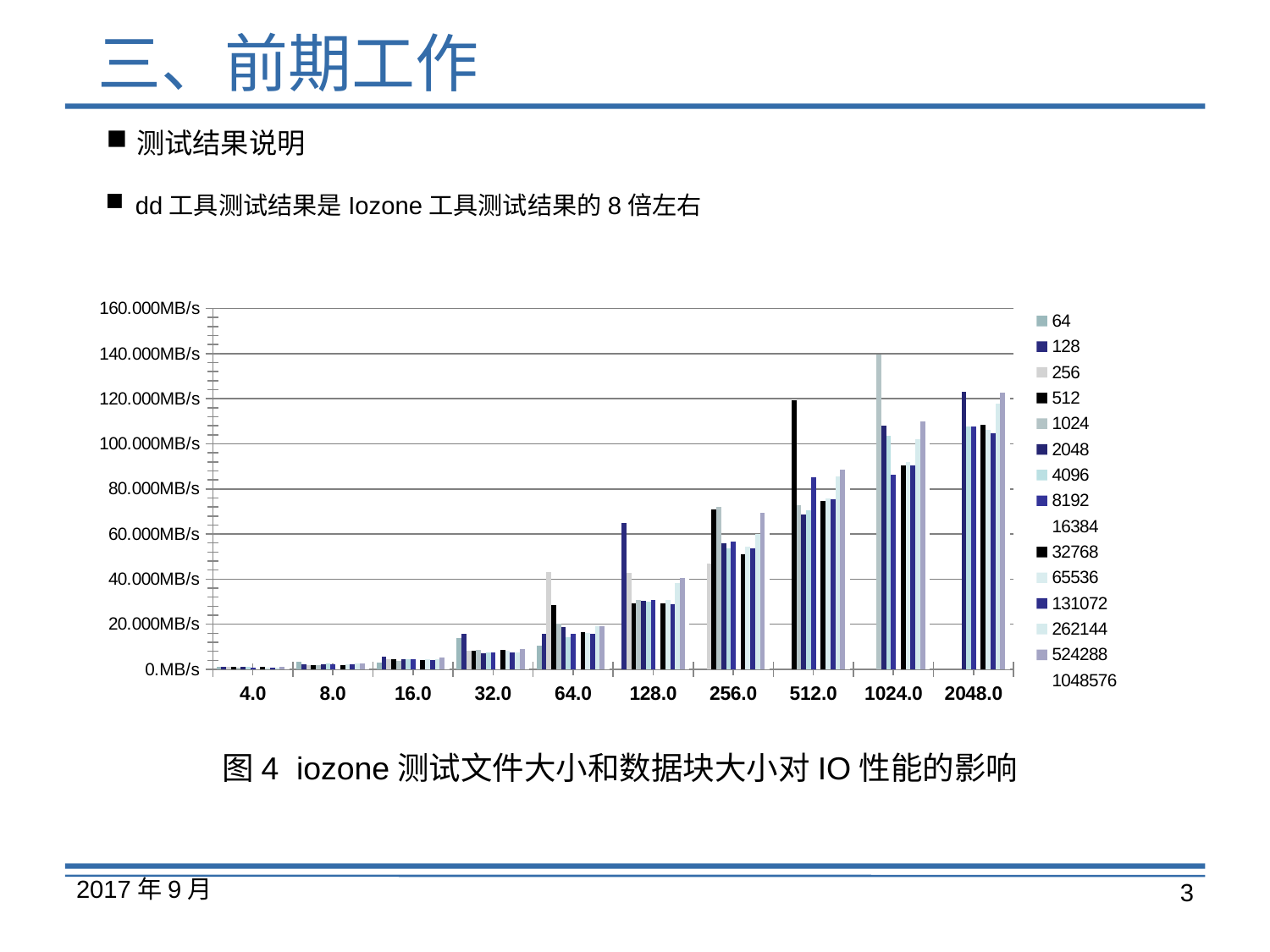

# 三、前期工作

测试结果说明
dd工具测试结果是Iozone工具测试结果的8倍左右

[unsupported chart]

图4  iozone测试文件大小和数据块大小对IO性能的影响

2017年9月
3